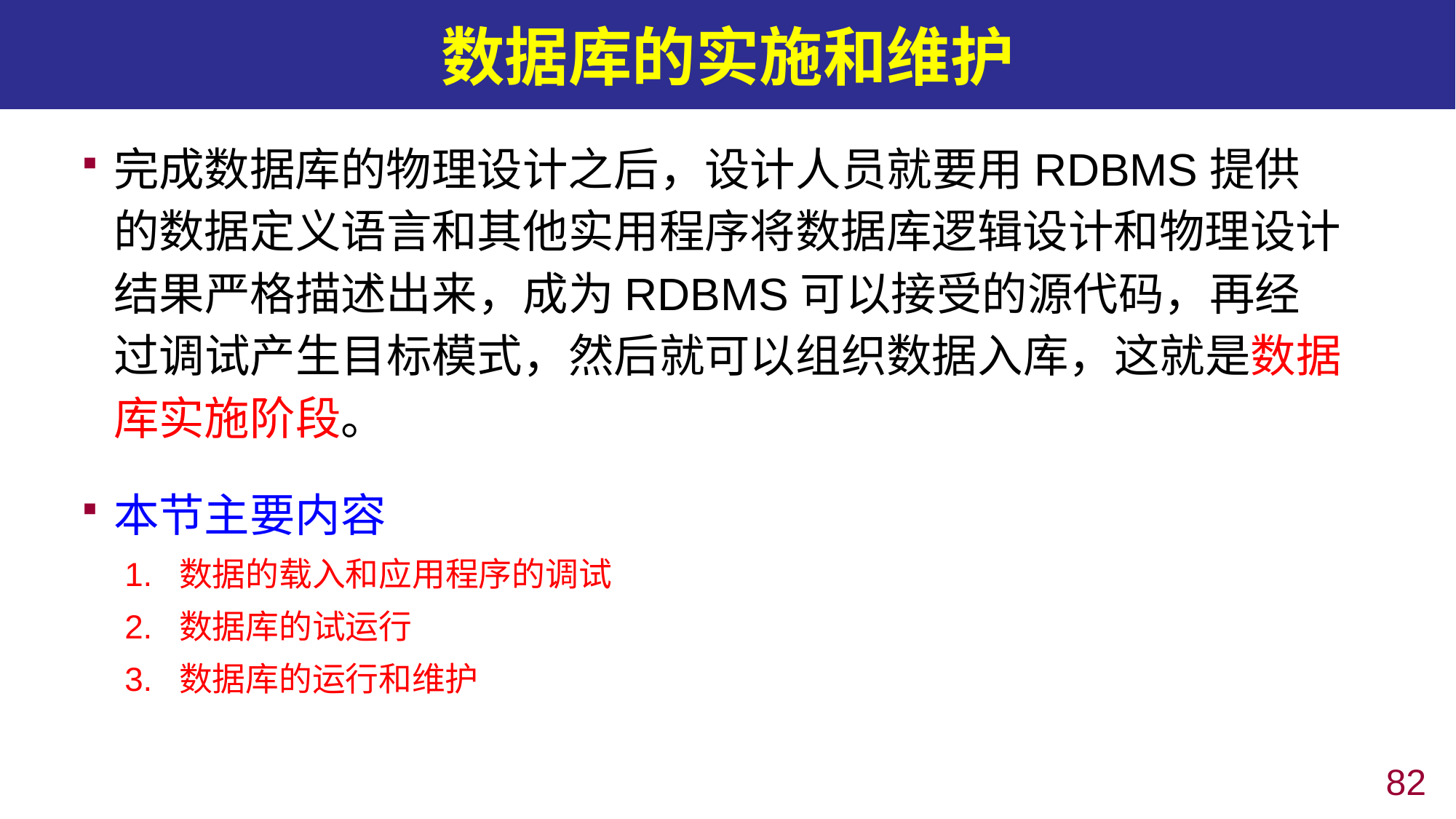

# 数据库的实施和维护
完成数据库的物理设计之后，设计人员就要用RDBMS提供的数据定义语言和其他实用程序将数据库逻辑设计和物理设计结果严格描述出来，成为RDBMS可以接受的源代码，再经过调试产生目标模式，然后就可以组织数据入库，这就是数据库实施阶段。

本节主要内容
数据的载入和应用程序的调试
数据库的试运行
数据库的运行和维护
82